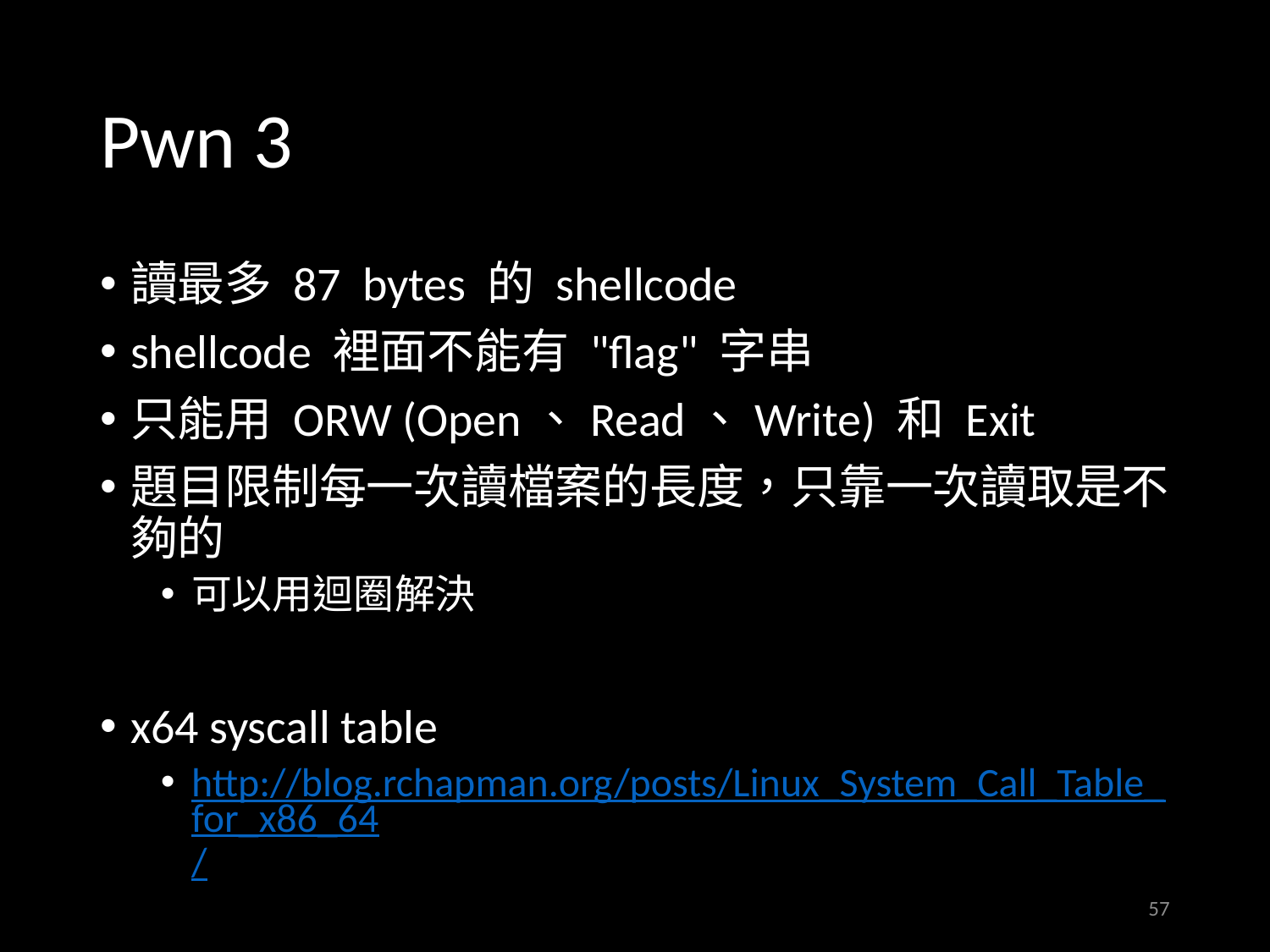

# Pwn 3
讀最多 87  bytes 的 shellcode
shellcode 裡面不能有 "flag" 字串
只能用 ORW (Open、Read、Write) 和 Exit
題目限制每一次讀檔案的長度，只靠一次讀取是不夠的
可以用迴圈解決

x64 syscall table
http://blog.rchapman.org/posts/Linux_System_Call_Table_for_x86_64/

57